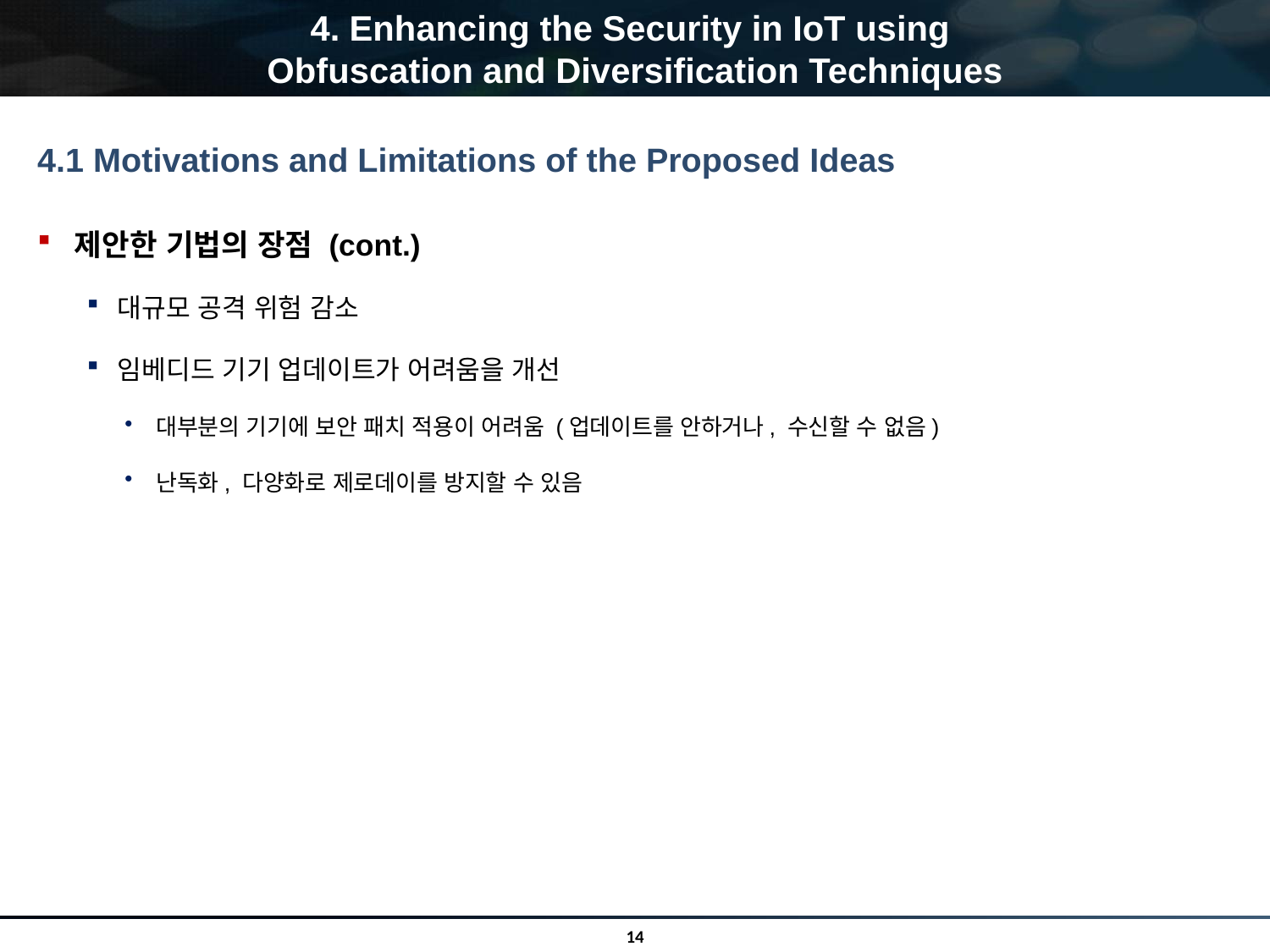

# 4. Enhancing the Security in IoT using Obfuscation and Diversification Techniques
4.1 Motivations and Limitations of the Proposed Ideas
제안한 기법의 장점 (cont.)
대규모 공격 위험 감소
임베디드 기기 업데이트가 어려움을 개선
대부분의 기기에 보안 패치 적용이 어려움 (업데이트를 안하거나, 수신할 수 없음)
난독화, 다양화로 제로데이를 방지할 수 있음